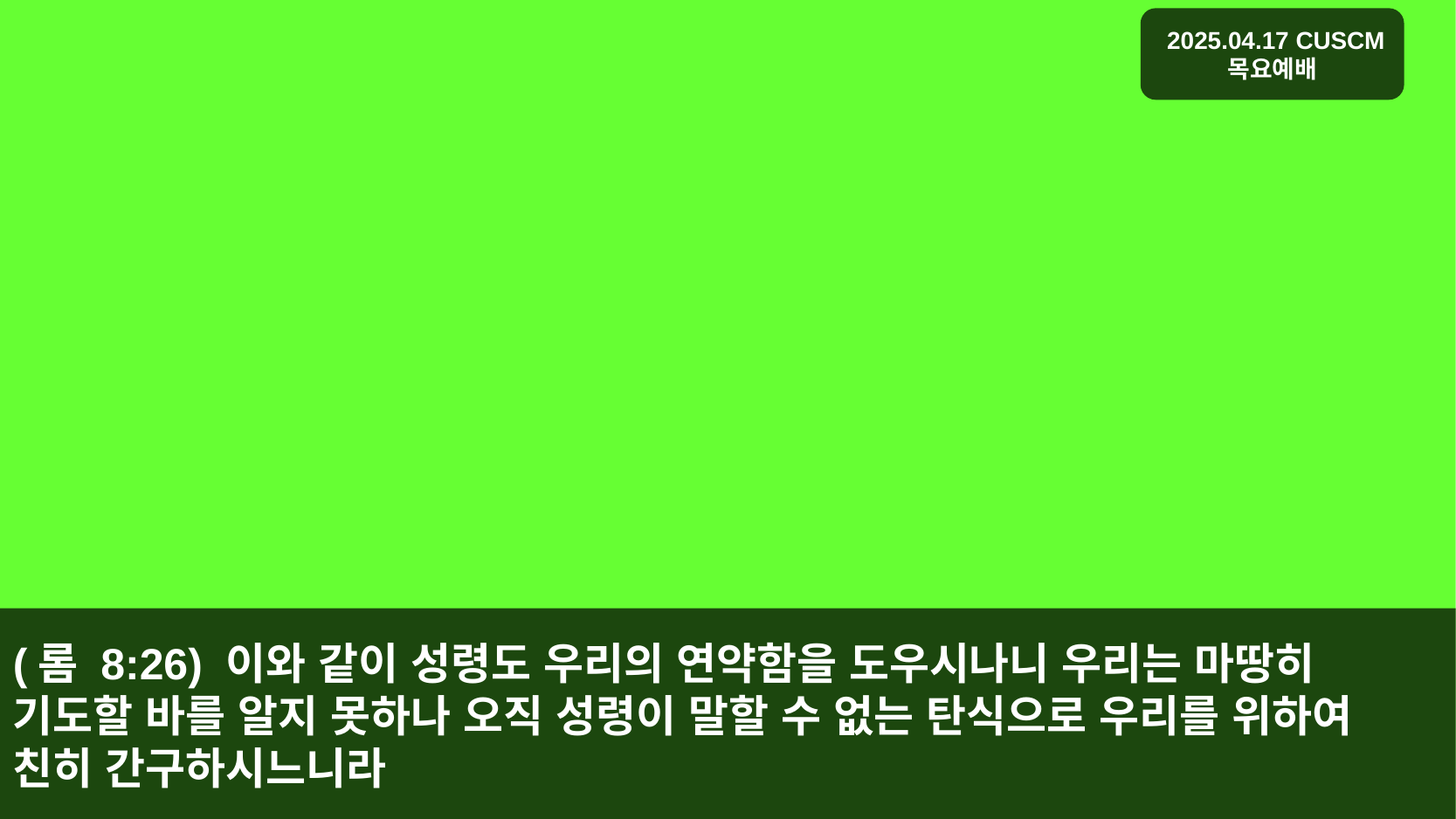

# (롬 8:26) 이와 같이 성령도 우리의 연약함을 도우시나니 우리는 마땅히 기도할 바를 알지 못하나 오직 성령이 말할 수 없는 탄식으로 우리를 위하여 친히 간구하시느니라